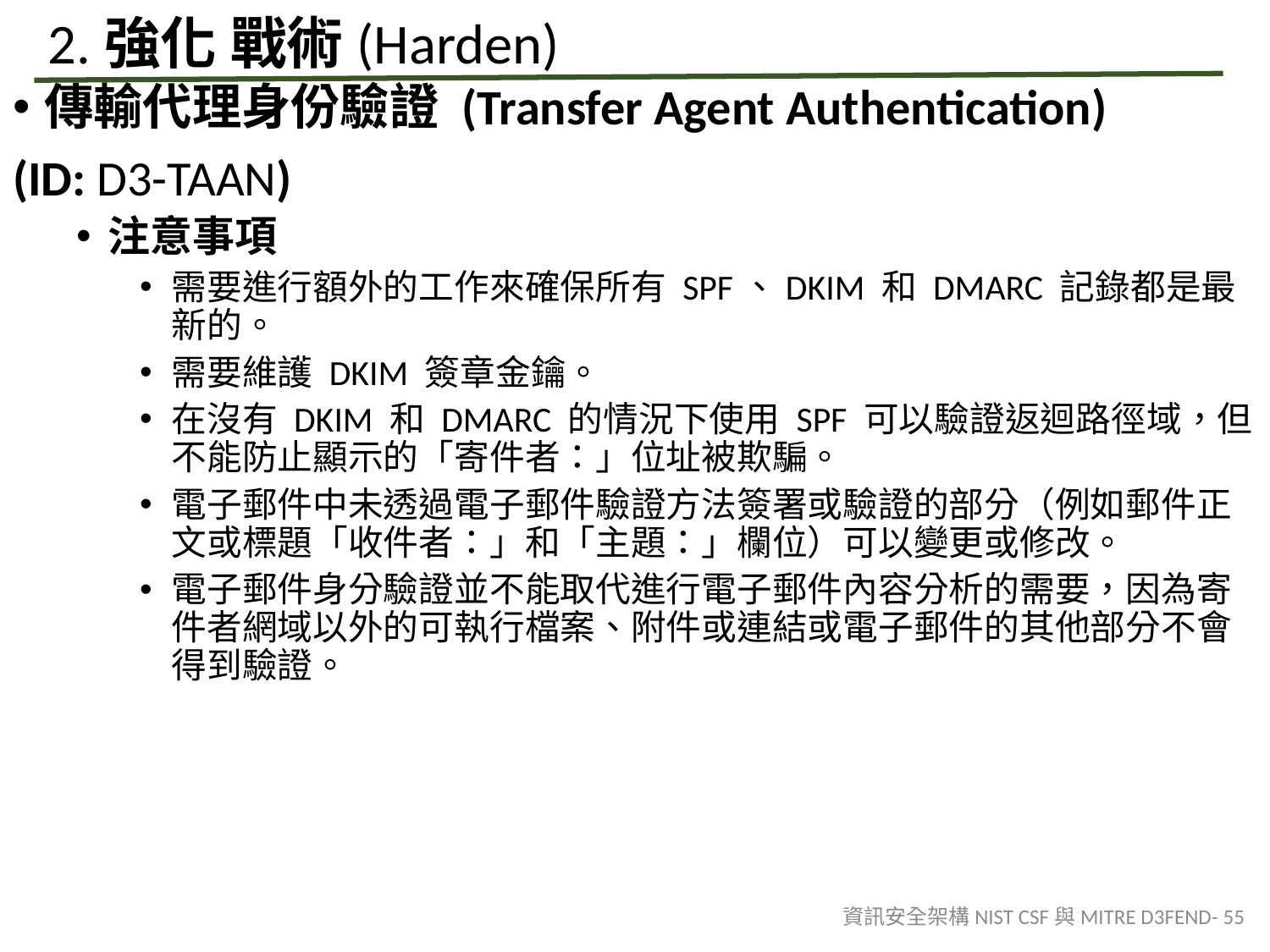

# 2.強化 戰術(Harden)
傳輸代理身份驗證 (Transfer Agent Authentication)
(ID: D3-TAAN)
注意事項
需要進行額外的工作來確保所有 SPF、DKIM 和 DMARC 記錄都是最新的。
需要維護 DKIM 簽章金鑰。
在沒有 DKIM 和 DMARC 的情況下使用 SPF 可以驗證返迴路徑域，但不能防止顯示的「寄件者：」位址被欺騙。
電子郵件中未透過電子郵件驗證方法簽署或驗證的部分（例如郵件正文或標題「收件者：」和「主題：」欄位）可以變更或修改。
電子郵件身分驗證並不能取代進行電子郵件內容分析的需要，因為寄件者網域以外的可執行檔案、附件或連結或電子郵件的其他部分不會得到驗證。
資訊安全架構NIST CSF與MITRE D3FEND- 55